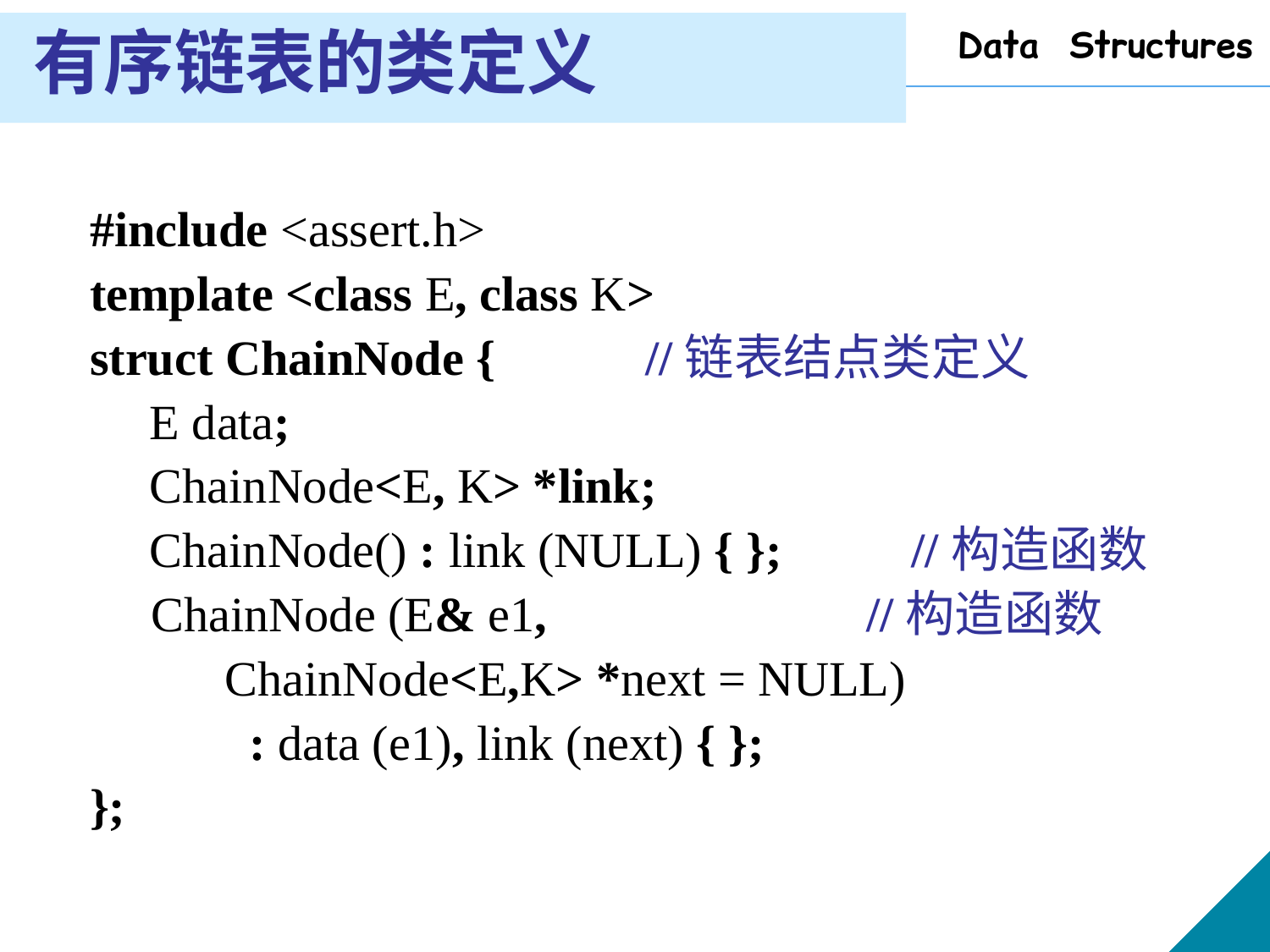

# 有序链表的类定义
#include <assert.h>
template <class E, class K>
struct ChainNode {		//链表结点类定义
	 E data;
	 ChainNode<E, K> *link;
 	 ChainNode() : link (NULL) { };	 //构造函数
     ChainNode (E& e1,                          //构造函数
           ChainNode<E,K> *next = NULL)
             : data (e1), link (next) { };
};